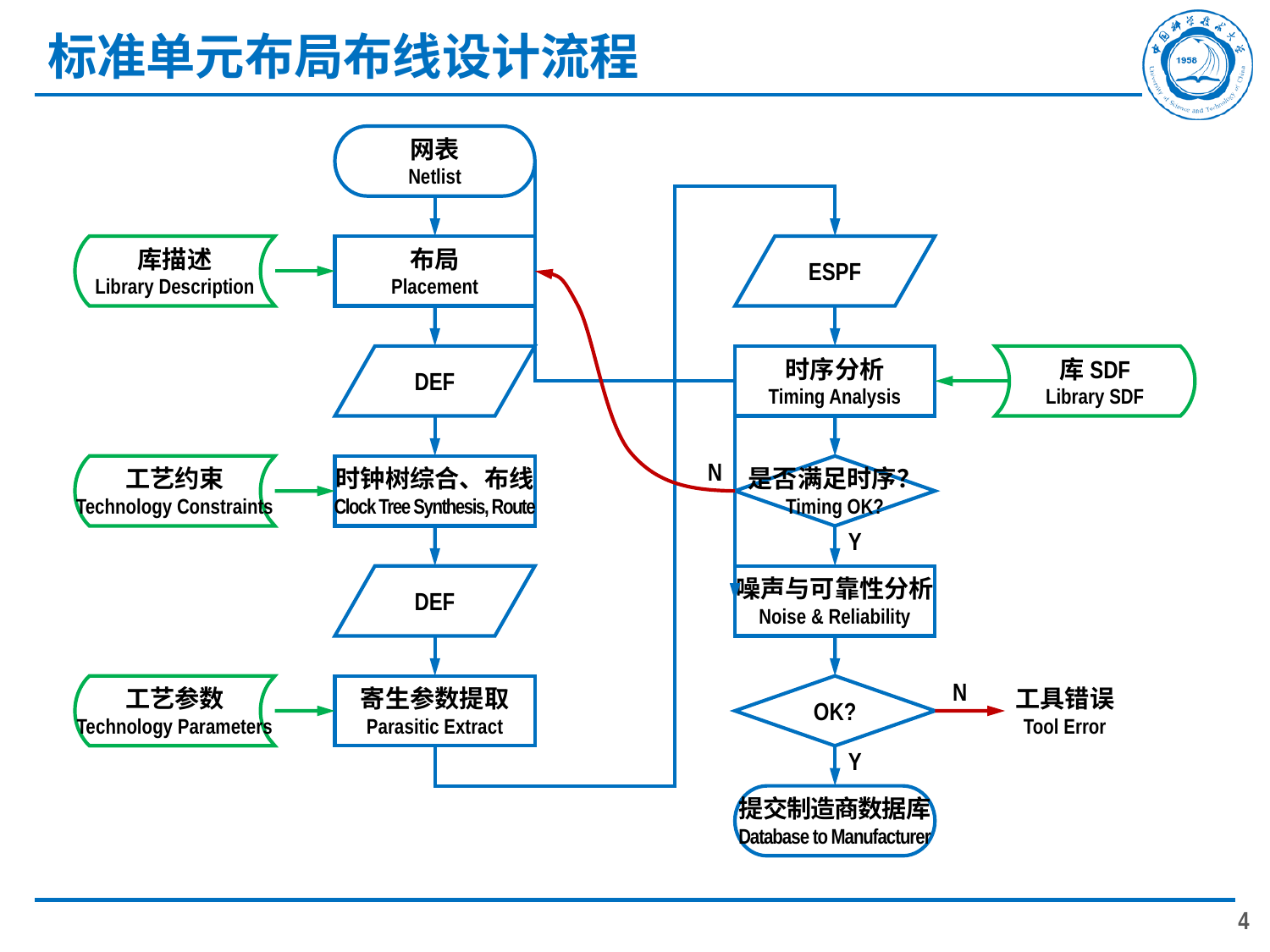

# 标准单元布局布线设计流程
网表
Netlist

库描述
Library Description
布局
Placement
ESPF

DEF
时序分析
Timing Analysis
库SDF
Library SDF
N
工艺约束
Technology Constraints
时钟树综合、布线
Clock Tree Synthesis, Route
是否满足时序？
Timing OK?
Y
DEF
噪声与可靠性分析
Noise & Reliability
N
工艺参数
Technology Parameters
寄生参数提取
Parasitic Extract
OK?
工具错误
Tool Error
Y
提交制造商数据库
Database to Manufacturer
4